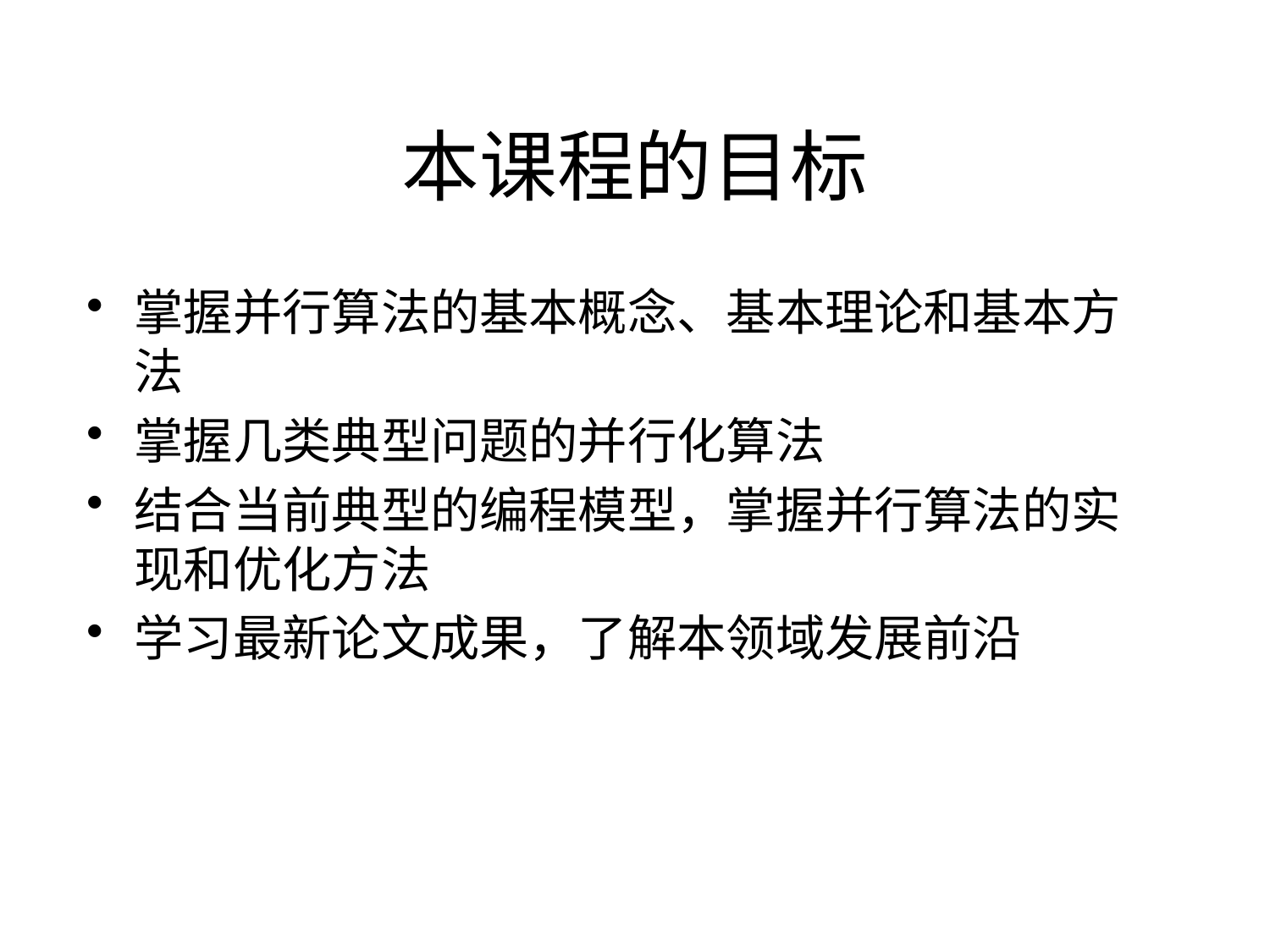

# 本课程的目标
掌握并行算法的基本概念、基本理论和基本方法
掌握几类典型问题的并行化算法
结合当前典型的编程模型，掌握并行算法的实现和优化方法
学习最新论文成果，了解本领域发展前沿